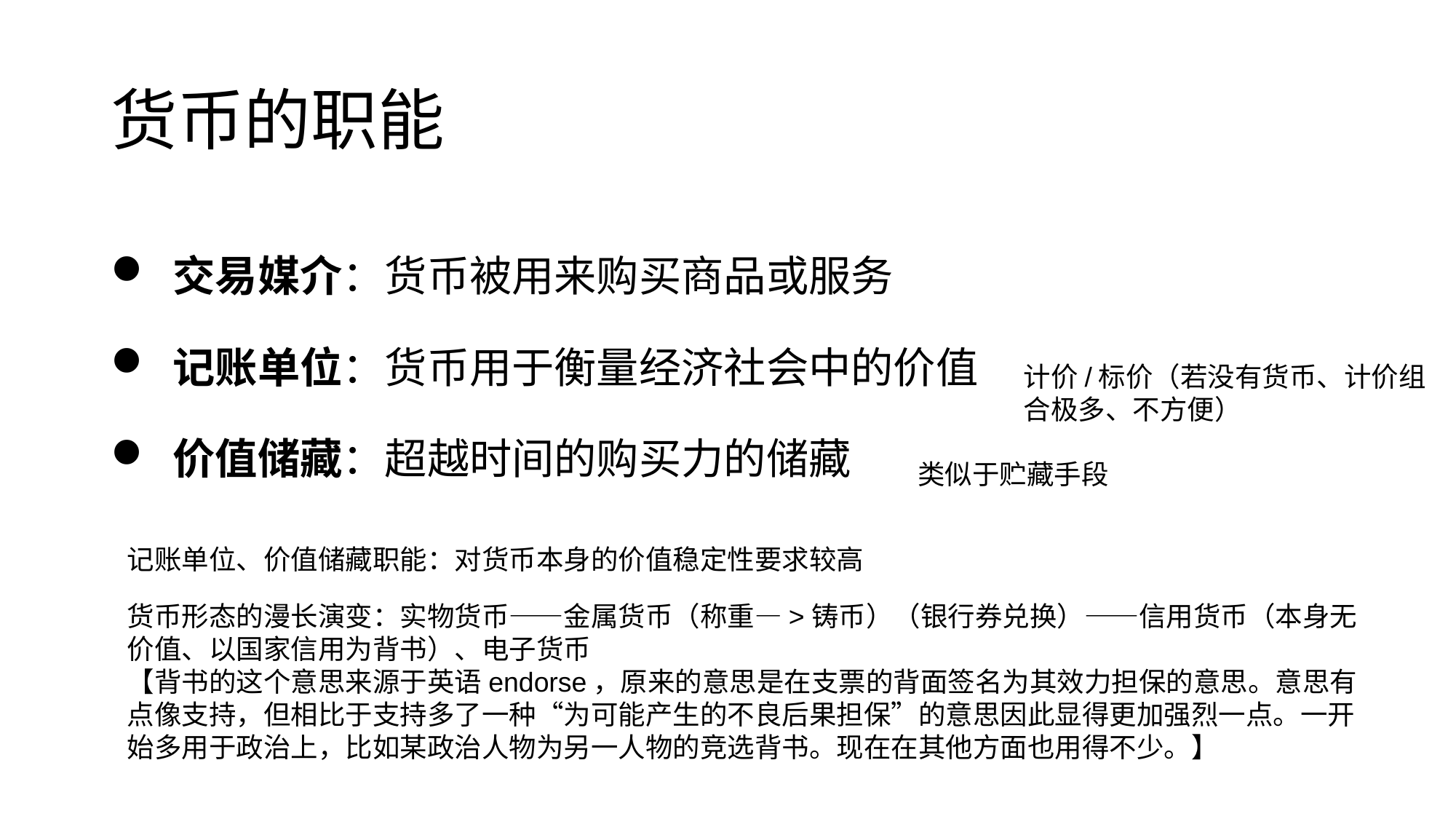

# 货币的职能
 交易媒介：货币被用来购买商品或服务
 记账单位：货币用于衡量经济社会中的价值
 价值储藏：超越时间的购买力的储藏
计价/标价（若没有货币、计价组合极多、不方便）
类似于贮藏手段
记账单位、价值储藏职能：对货币本身的价值稳定性要求较高
货币形态的漫长演变：实物货币——金属货币（称重—>铸币）（银行券兑换）——信用货币（本身无价值、以国家信用为背书）、电子货币
【背书的这个意思来源于英语endorse，原来的意思是在支票的背面签名为其效力担保的意思。意思有点像支持，但相比于支持多了一种“为可能产生的不良后果担保”的意思因此显得更加强烈一点。一开始多用于政治上，比如某政治人物为另一人物的竞选背书。现在在其他方面也用得不少。】